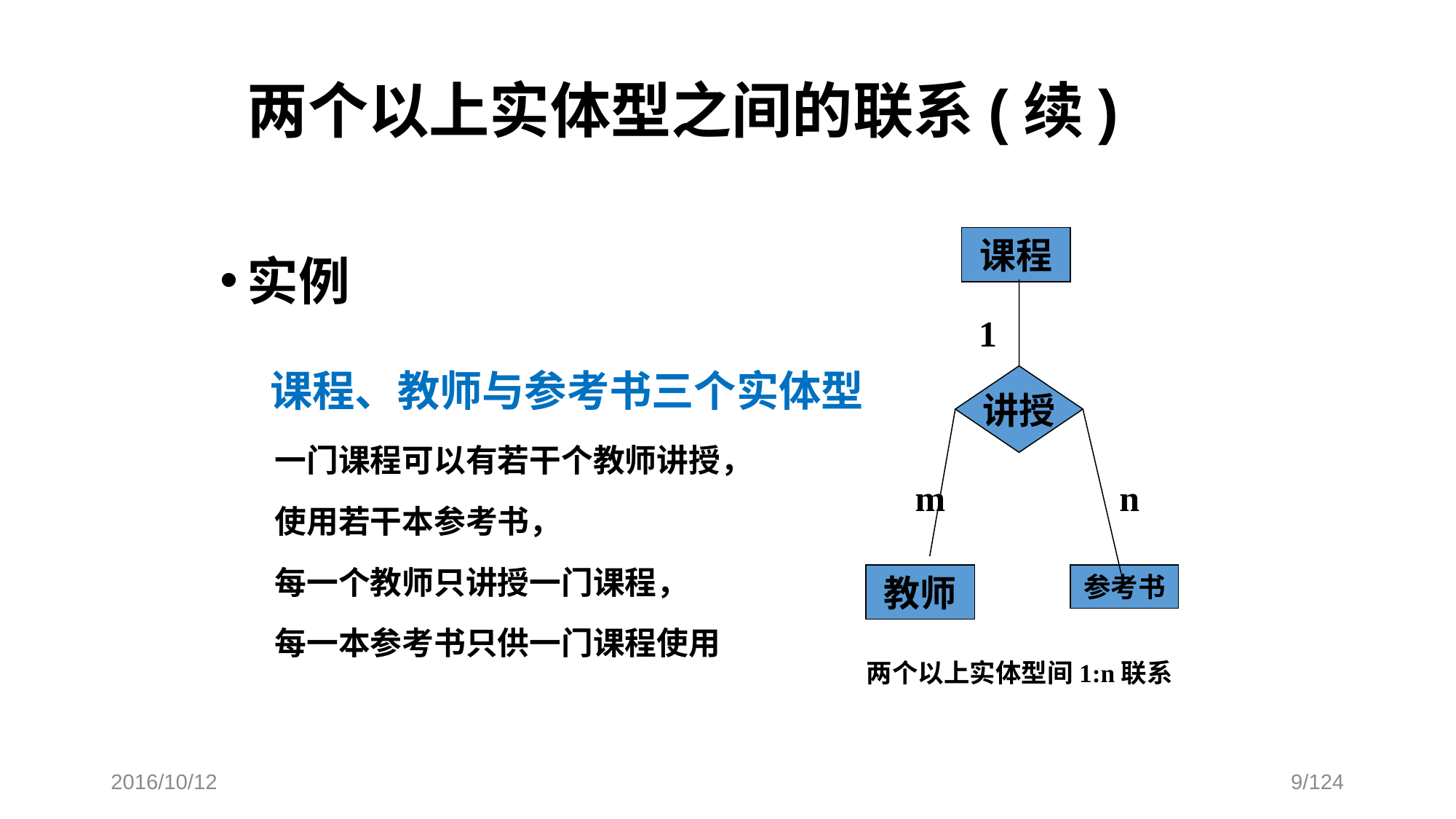

2016/10/12
# 两个以上实体型之间的联系(续)
实例
   课程、教师与参考书三个实体型
一门课程可以有若干个教师讲授，
使用若干本参考书，
每一个教师只讲授一门课程，
每一本参考书只供一门课程使用
课程

1
讲授

m
n
教师
参考书
两个以上实体型间1:n联系
9/124